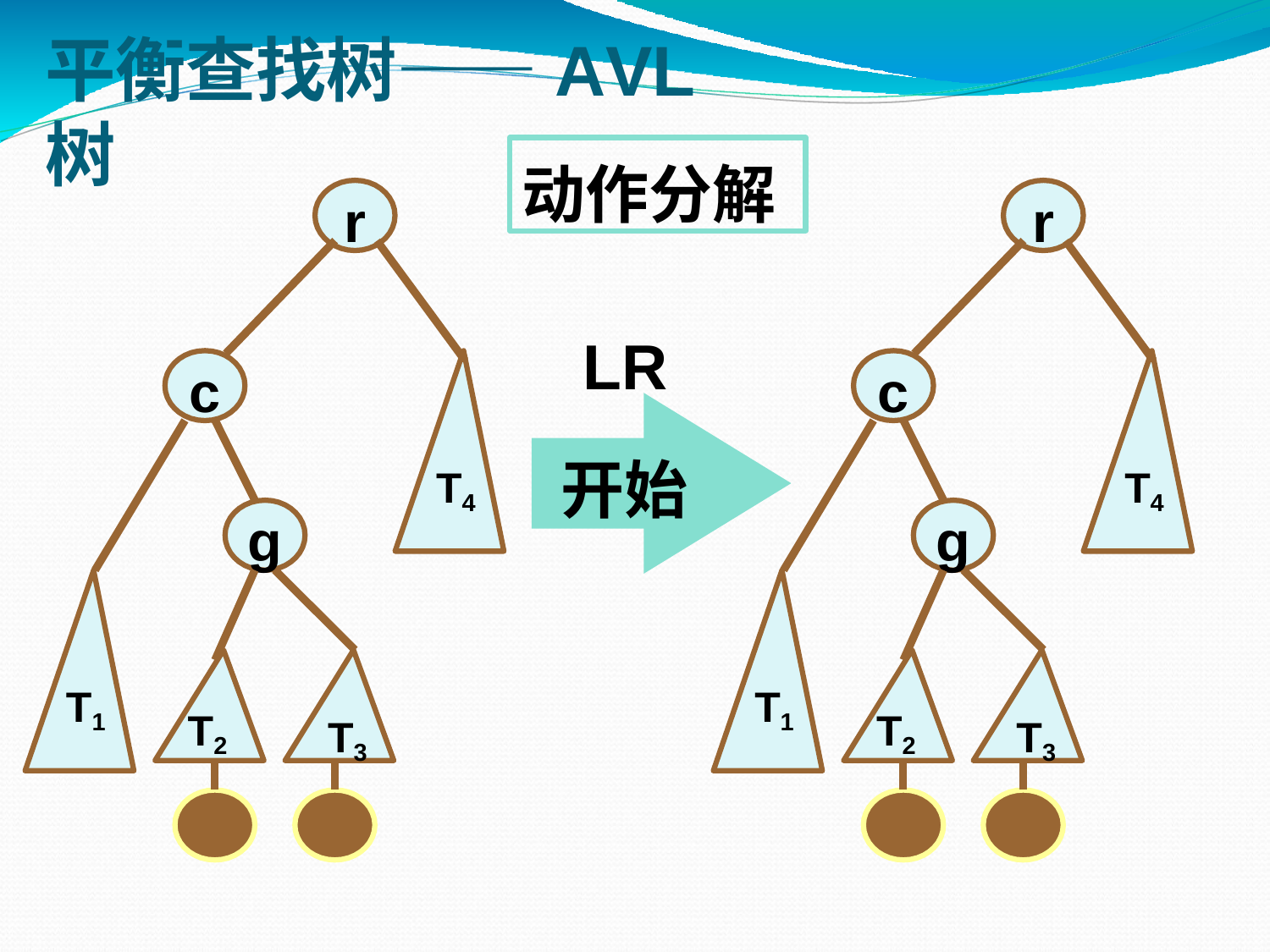

# 平衡查找树——AVL树
动作分解

r
r

LR

c
c

开始
T4
T4

g
g

T1
T1
T2
T2
T3
T3